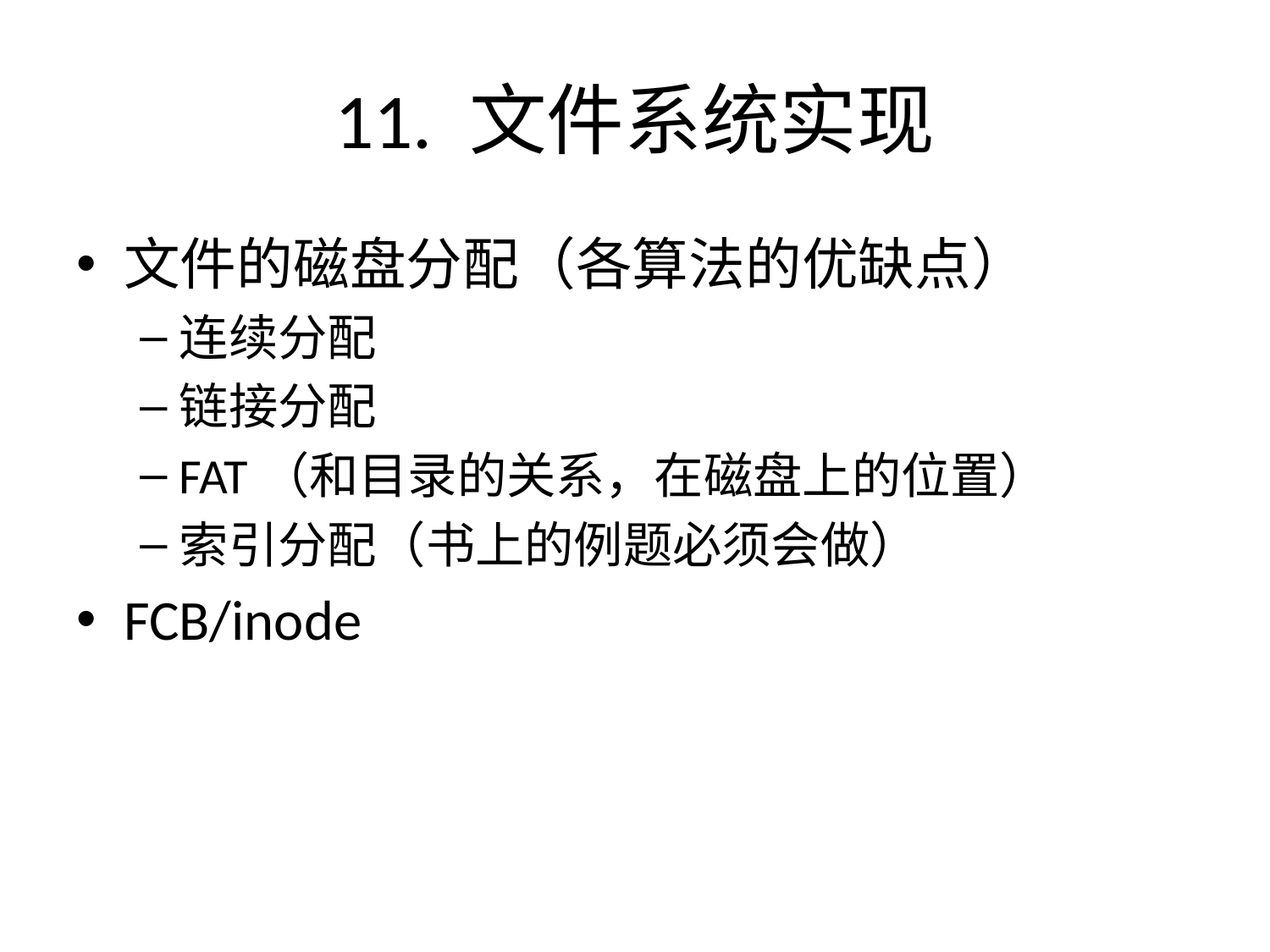

# 11. 文件系统实现
文件的磁盘分配（各算法的优缺点）
连续分配
链接分配
FAT（和目录的关系，在磁盘上的位置）
索引分配（书上的例题必须会做）
FCB/inode